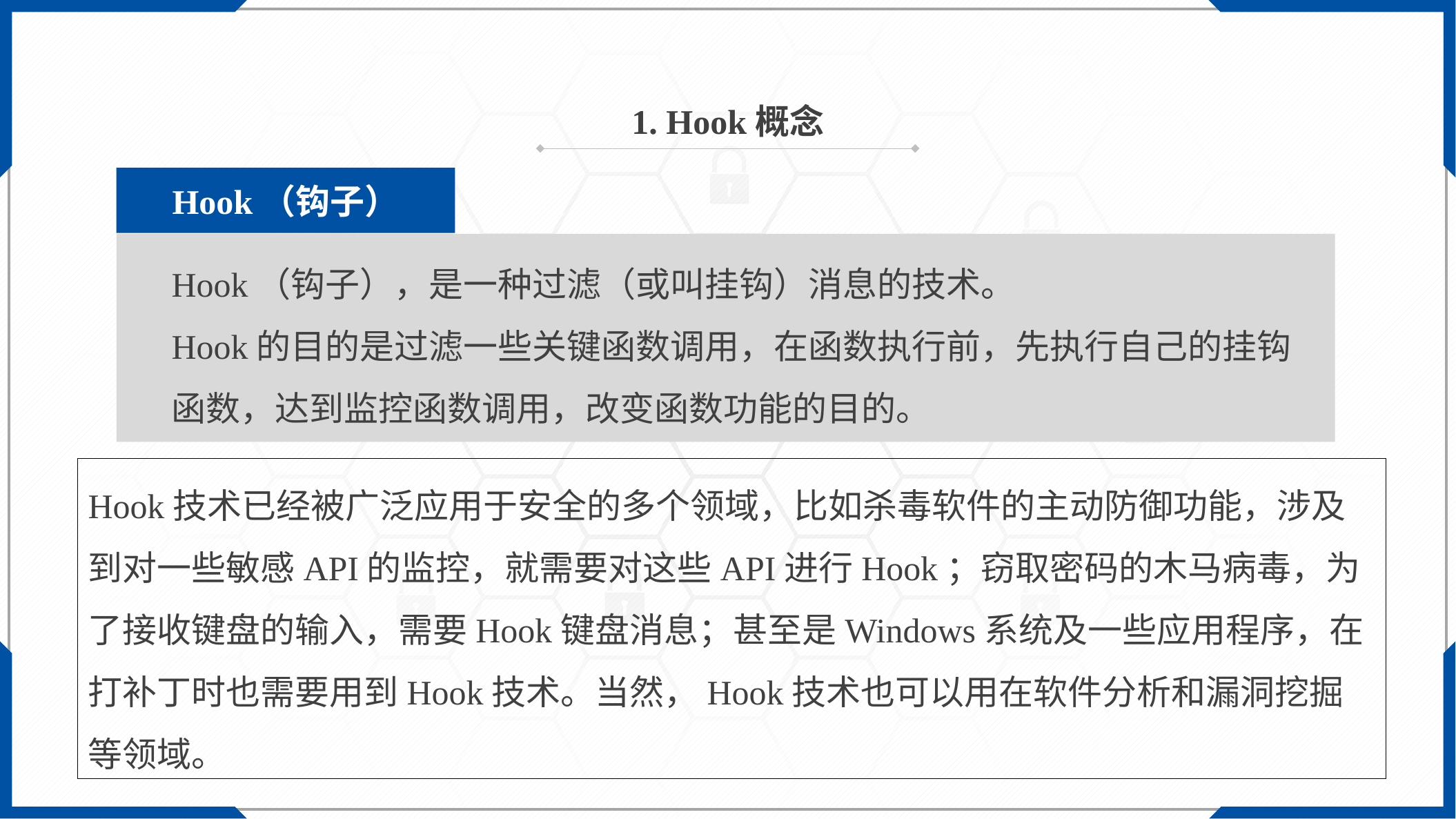

1. Hook概念
Hook（钩子）

Hook（钩子），是一种过滤（或叫挂钩）消息的技术。
Hook的目的是过滤一些关键函数调用，在函数执行前，先执行自己的挂钩函数，达到监控函数调用，改变函数功能的目的。
Hook技术已经被广泛应用于安全的多个领域，比如杀毒软件的主动防御功能，涉及到对一些敏感API的监控，就需要对这些API进行Hook；窃取密码的木马病毒，为了接收键盘的输入，需要Hook键盘消息；甚至是Windows系统及一些应用程序，在打补丁时也需要用到Hook技术。当然，Hook技术也可以用在软件分析和漏洞挖掘等领域。